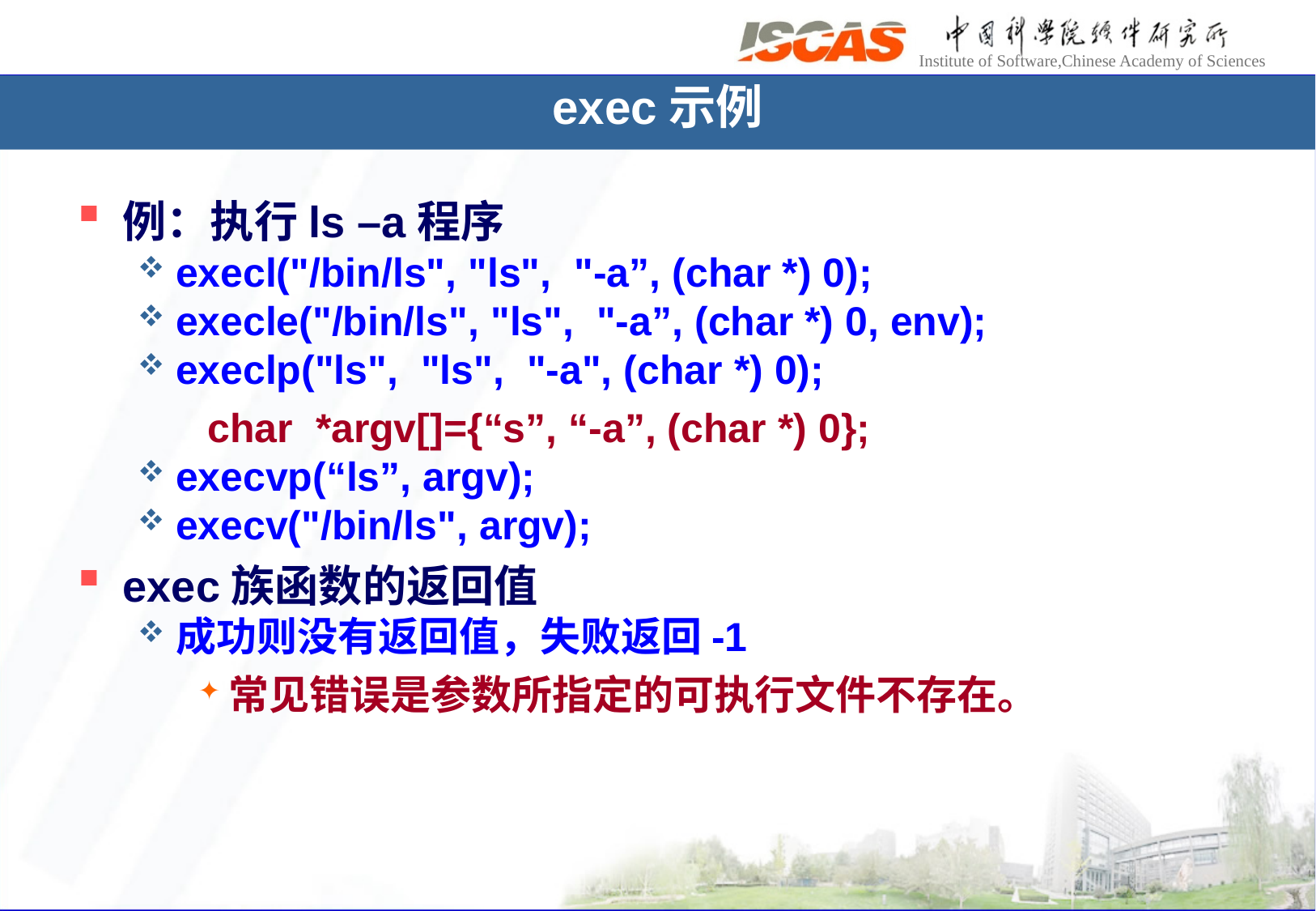

# exec示例
例：执行ls –a程序
execl("/bin/ls", "ls",  "-a”, (char *) 0);
execle("/bin/ls", "ls",  "-a”, (char *) 0, env);
execlp("ls",  "ls",  "-a", (char *) 0);
 char  *argv[]={“s”, “-a”, (char *) 0};
execvp(“ls”, argv);
execv("/bin/ls", argv);
exec族函数的返回值
成功则没有返回值，失败返回-1
常见错误是参数所指定的可执行文件不存在。